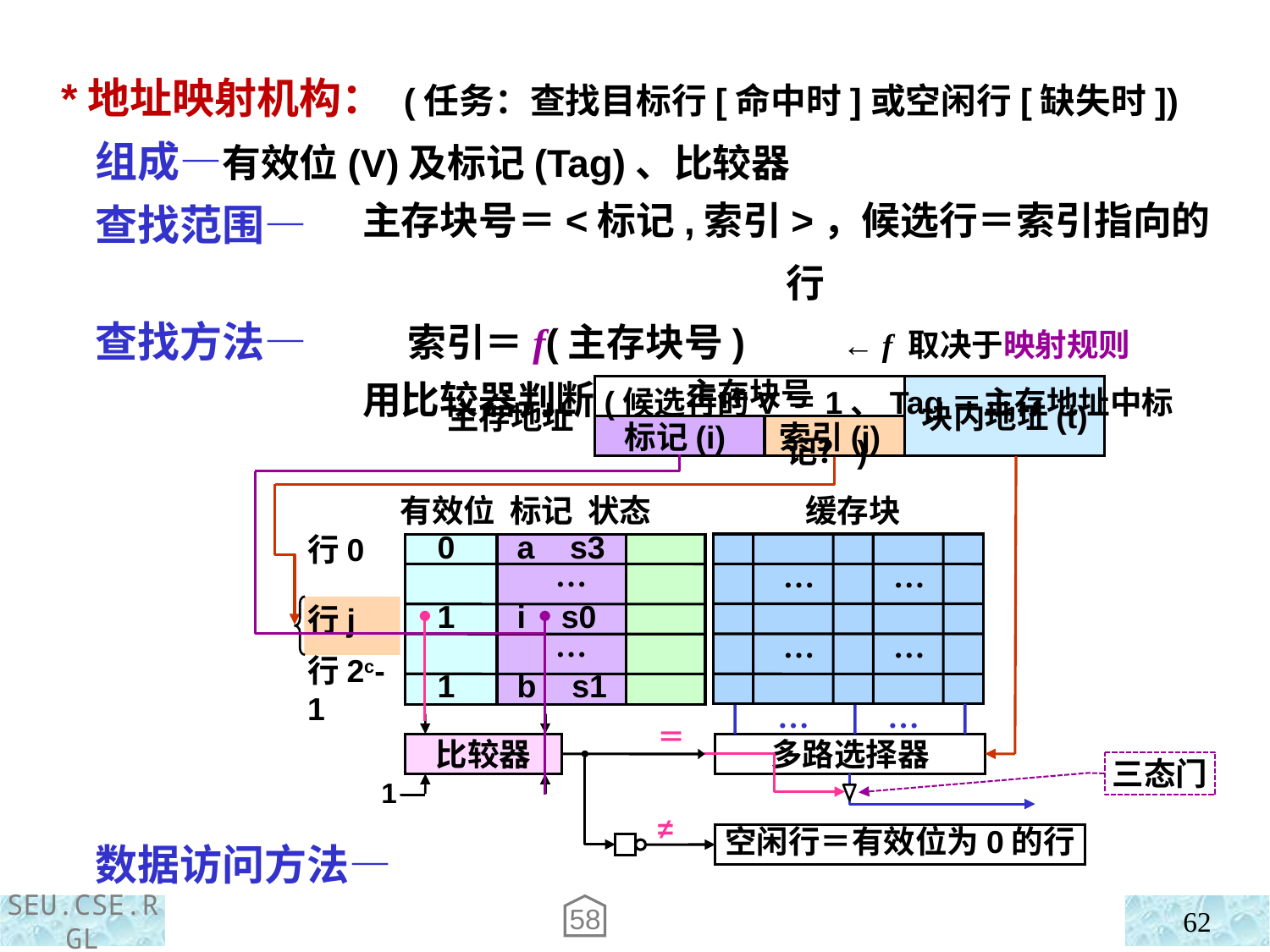

*地址映射机构： (任务：查找目标行[命中时]或空闲行[缺失时])
     组成—有效位(V)及标记(Tag)、比较器
     查找范围—
     查找方法—
主存块号＝<标记,索引>，候选行＝索引指向的行
    索引＝f(主存块号)         ← f 取决于映射规则
用比较器判断(候选行的V＝1、Tag＝主存地址中标记？)
主存块号
块内地址(t)
主存地址
标记(i)
索引(j)

1

…
…

多路选择器

有效位  标记  状态
缓存块
行0
0       a    s3

…
…
…

1       i    s0

行j

…
…
…

1       b    s1

行2c-1
比较器
＝

≠

三态门
     数据访问方法—
空闲行＝有效位为0的行
58
62